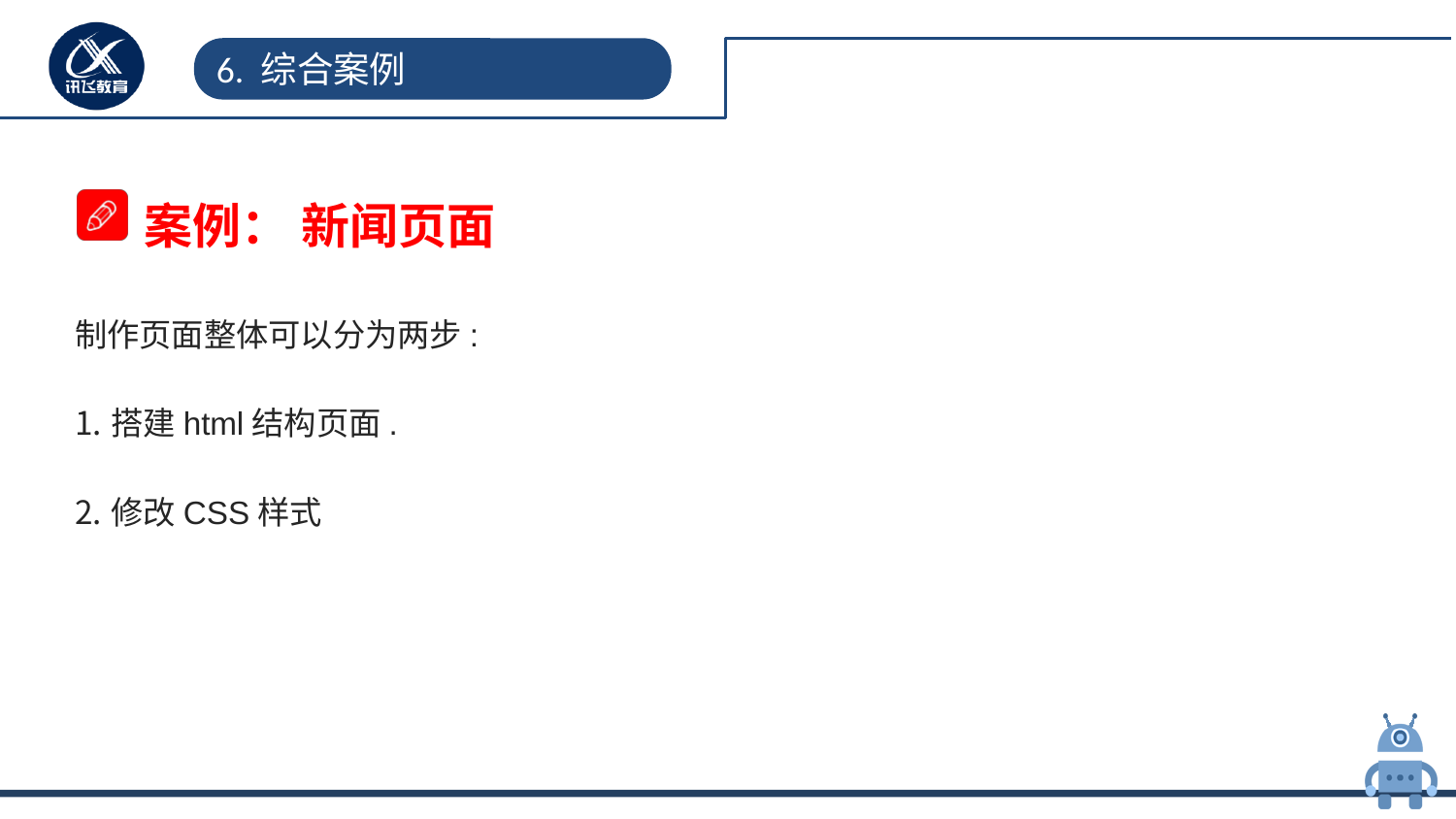

6. 综合案例

案例： 新闻页面
制作页面整体可以分为两步:

搭建html结构页面.

修改CSS样式